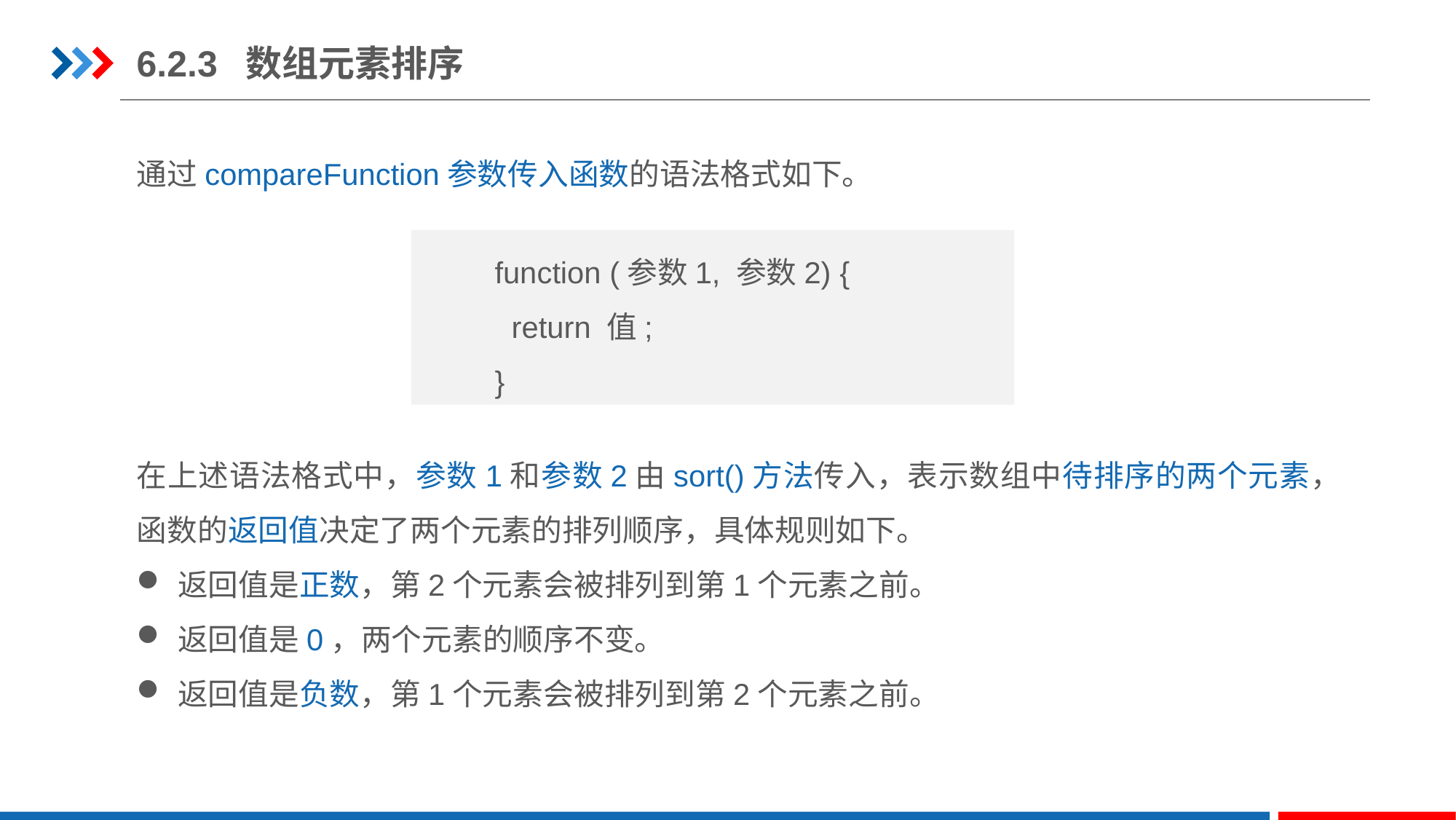

6.2.3	数组元素排序
通过compareFunction参数传入函数的语法格式如下。
function (参数1, 参数2) {
  return 值;
}
在上述语法格式中，参数1和参数2由sort()方法传入，表示数组中待排序的两个元素，函数的返回值决定了两个元素的排列顺序，具体规则如下。
返回值是正数，第2个元素会被排列到第1个元素之前。
返回值是0，两个元素的顺序不变。
返回值是负数，第1个元素会被排列到第2个元素之前。